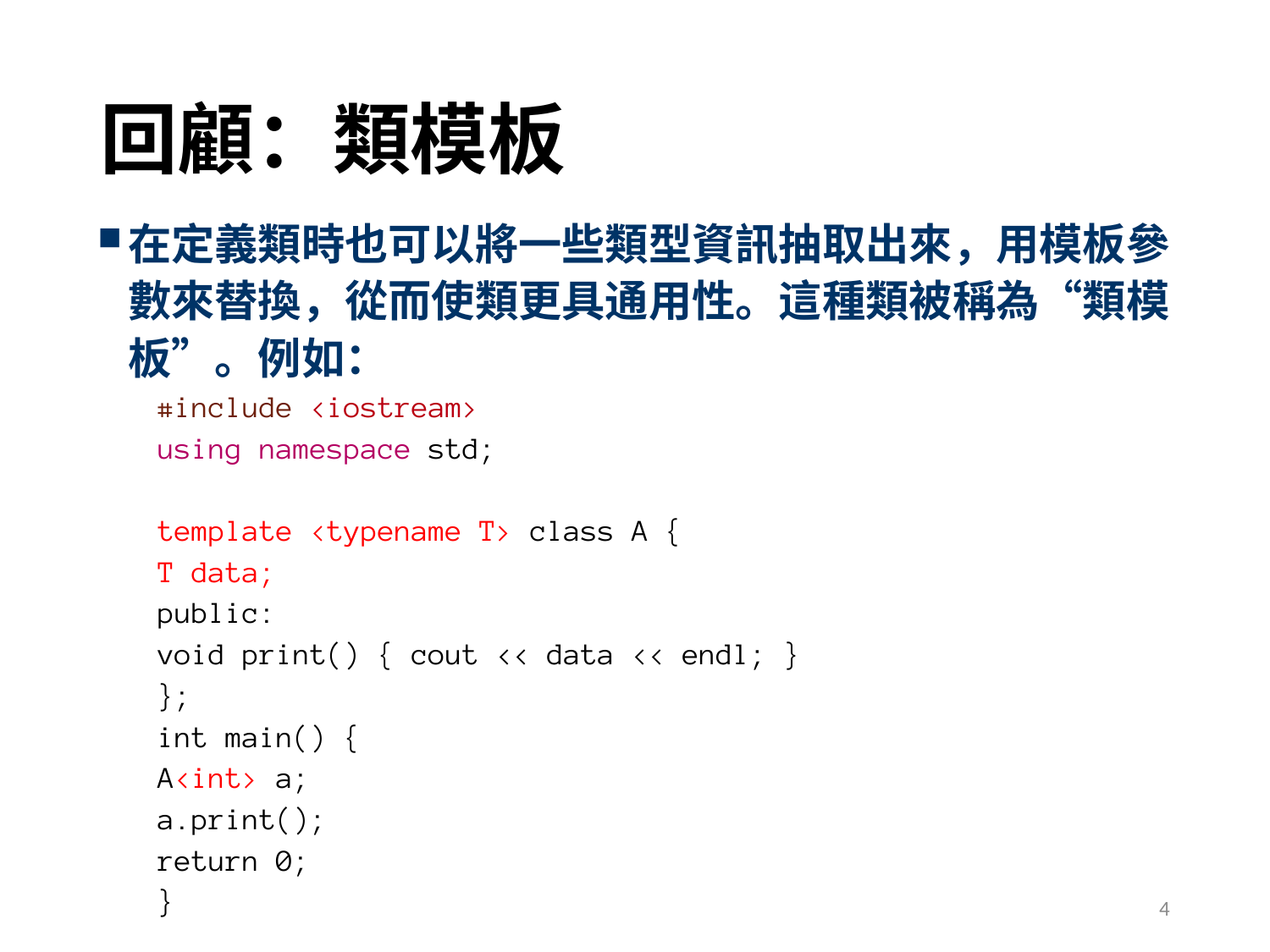

# 回顧：類模板
在定義類時也可以將一些類型資訊抽取出來，用模板參數來替換，從而使類更具通用性。這種類被稱為“類模板”。例如：
#include <iostream>
using namespace std;

template <typename T> class A {
	T data;
public:
	void print() { cout << data << endl; }
};
int main() {
	A<int> a;
	a.print();
	return 0;
}
4